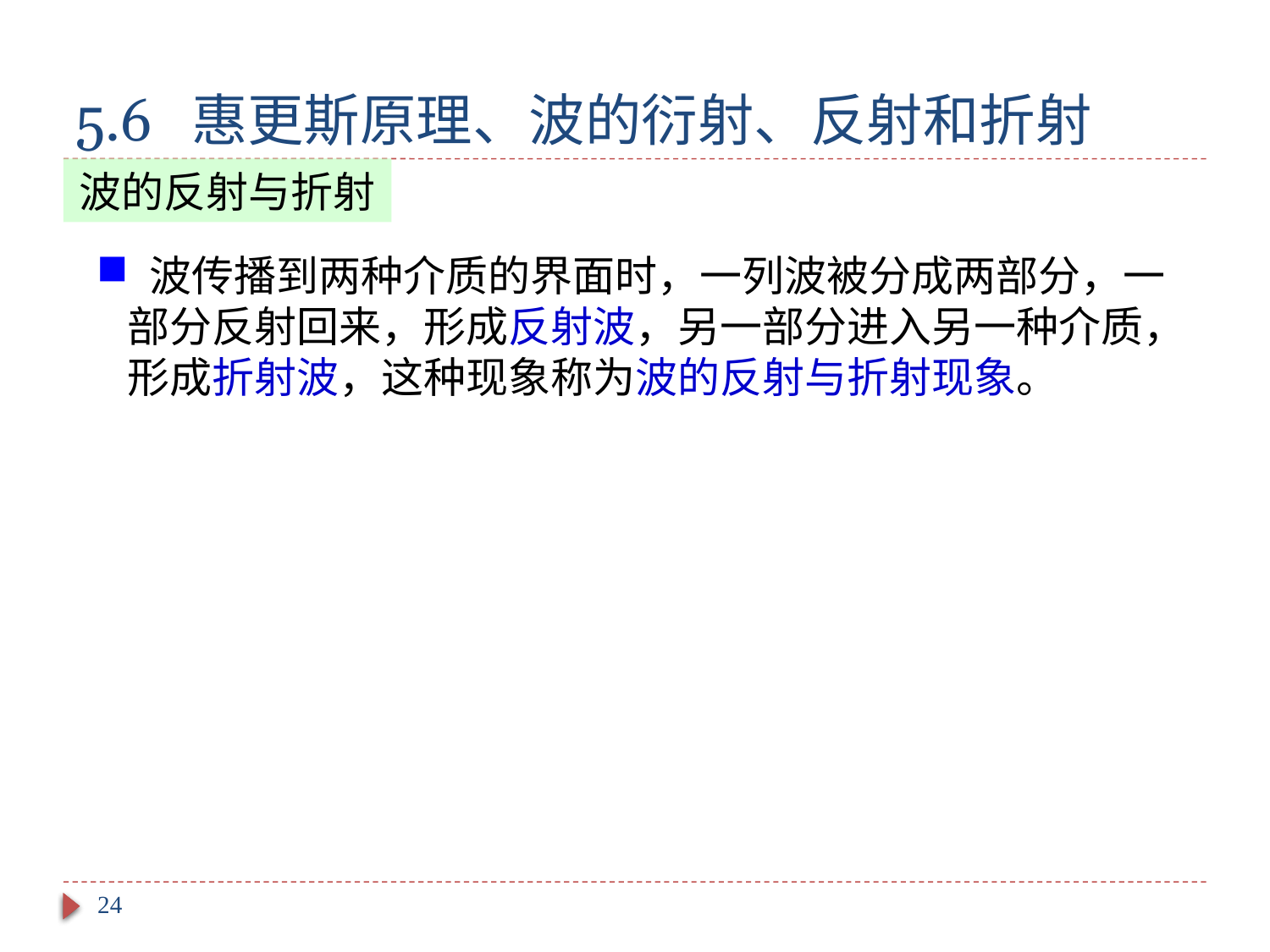

# 5.6  惠更斯原理、波的衍射、反射和折射
波的反射与折射
 波传播到两种介质的界面时，一列波被分成两部分，一部分反射回来，形成反射波，另一部分进入另一种介质，形成折射波，这种现象称为波的反射与折射现象。
24